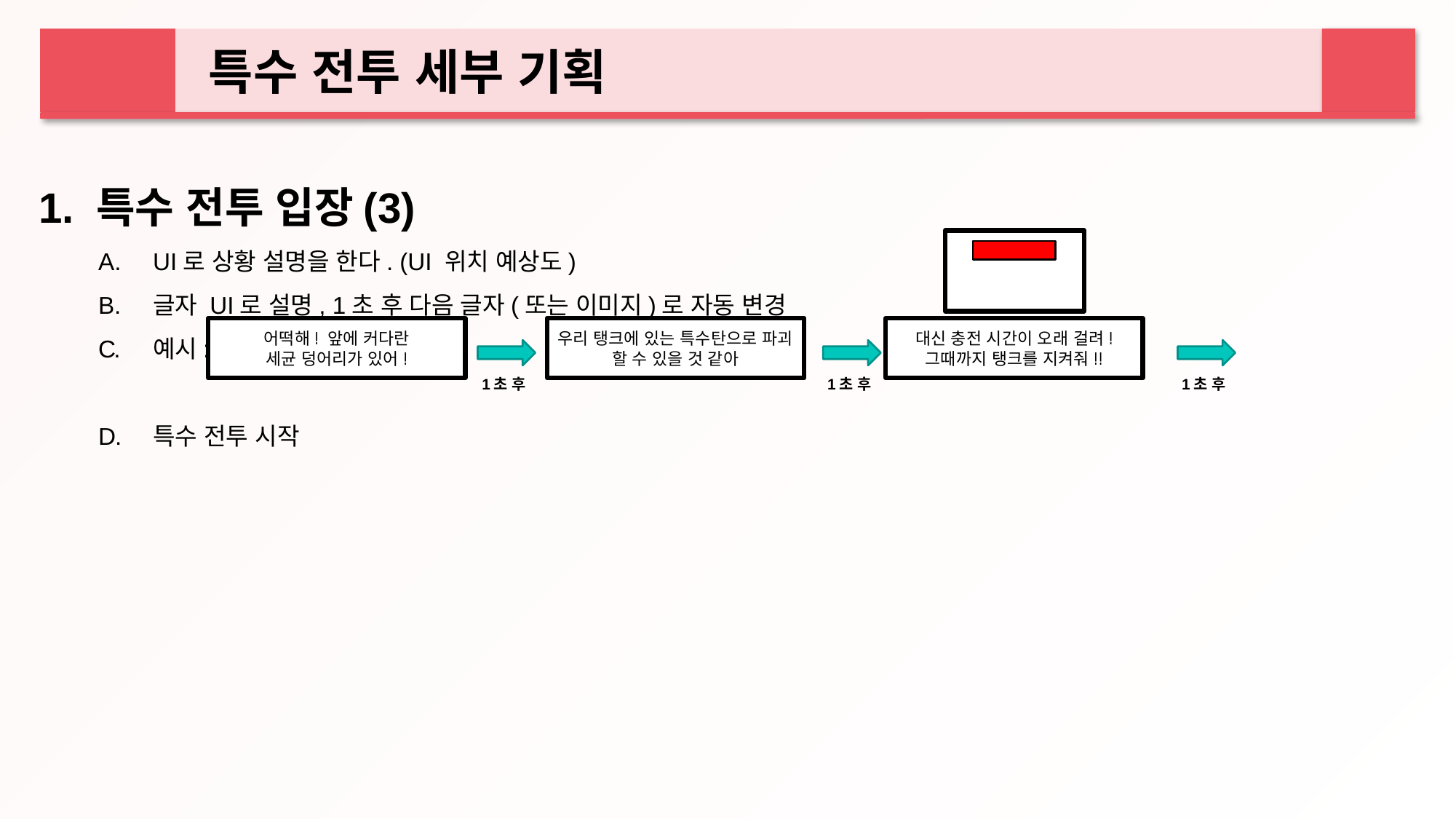

특수 전투 세부 기획

1. 특수 전투 입장(3)
UI로 상황 설명을 한다. (UI 위치 예상도)
글자 UI로 설명, 1초 후 다음 글자(또는 이미지)로 자동 변경
예시:

특수 전투 시작

어떡해! 앞에 커다란
세균 덩어리가 있어!
우리 탱크에 있는 특수탄으로 파괴 할 수 있을 것 같아
대신 충전 시간이 오래 걸려!
그때까지 탱크를 지켜줘!!

1초 후
1초 후
1초 후